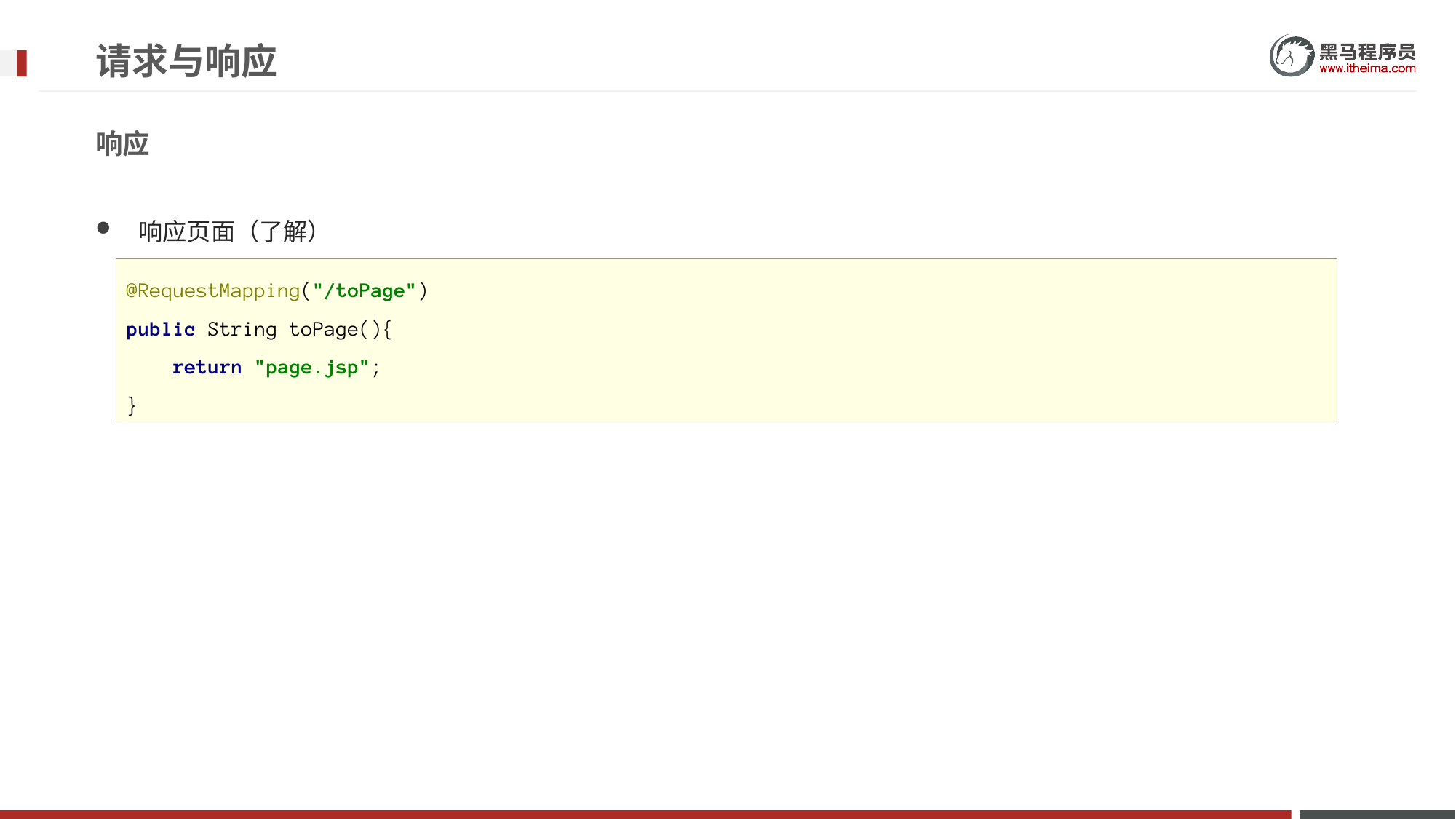

# 请求与响应
响应
响应页面（了解）
@RequestMapping("/toPage")
public String toPage(){
    return "page.jsp";
}